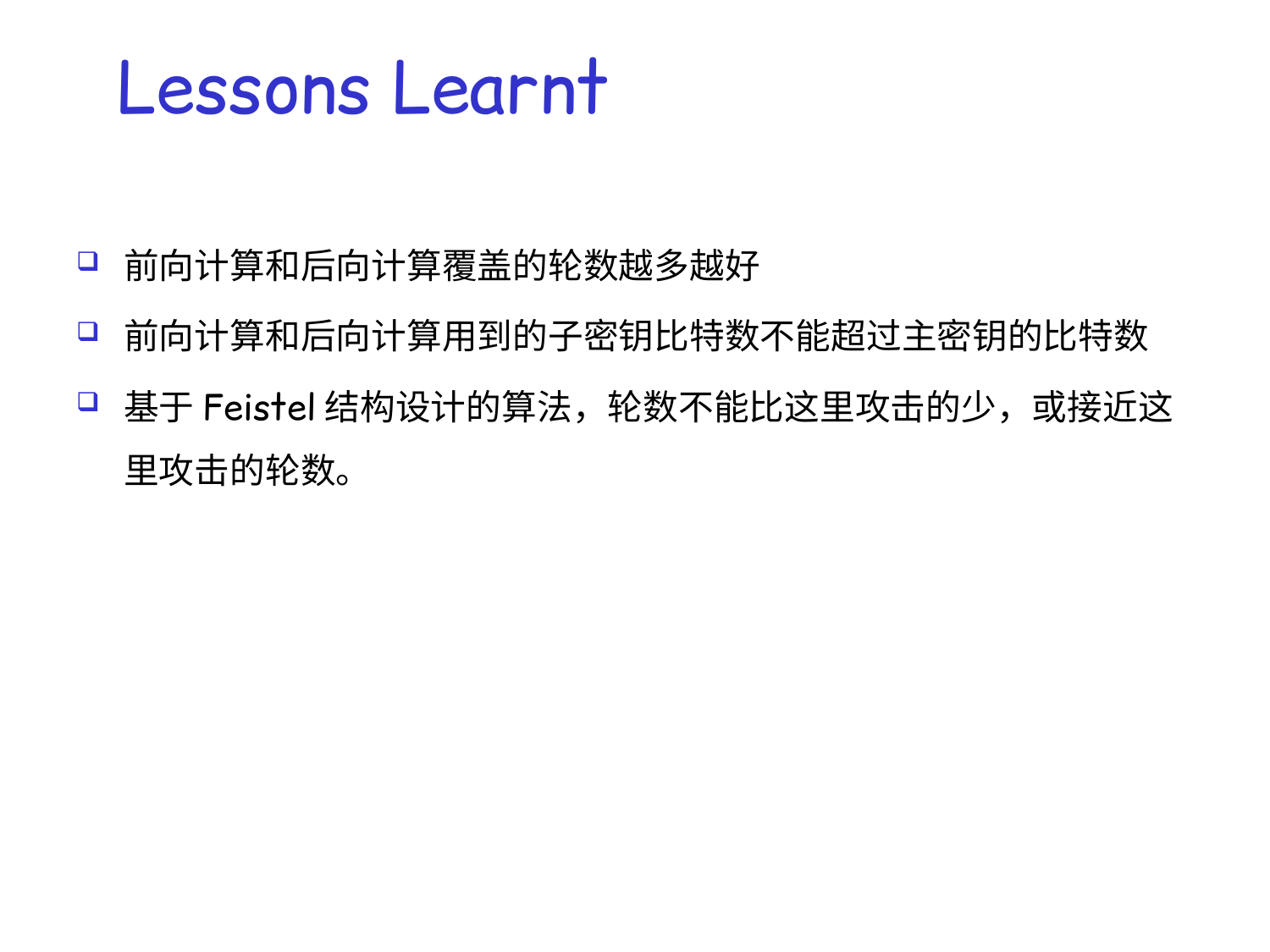

Lessons Learnt
前向计算和后向计算覆盖的轮数越多越好
前向计算和后向计算用到的子密钥比特数不能超过主密钥的比特数
基于Feistel结构设计的算法，轮数不能比这里攻击的少，或接近这里攻击的轮数。